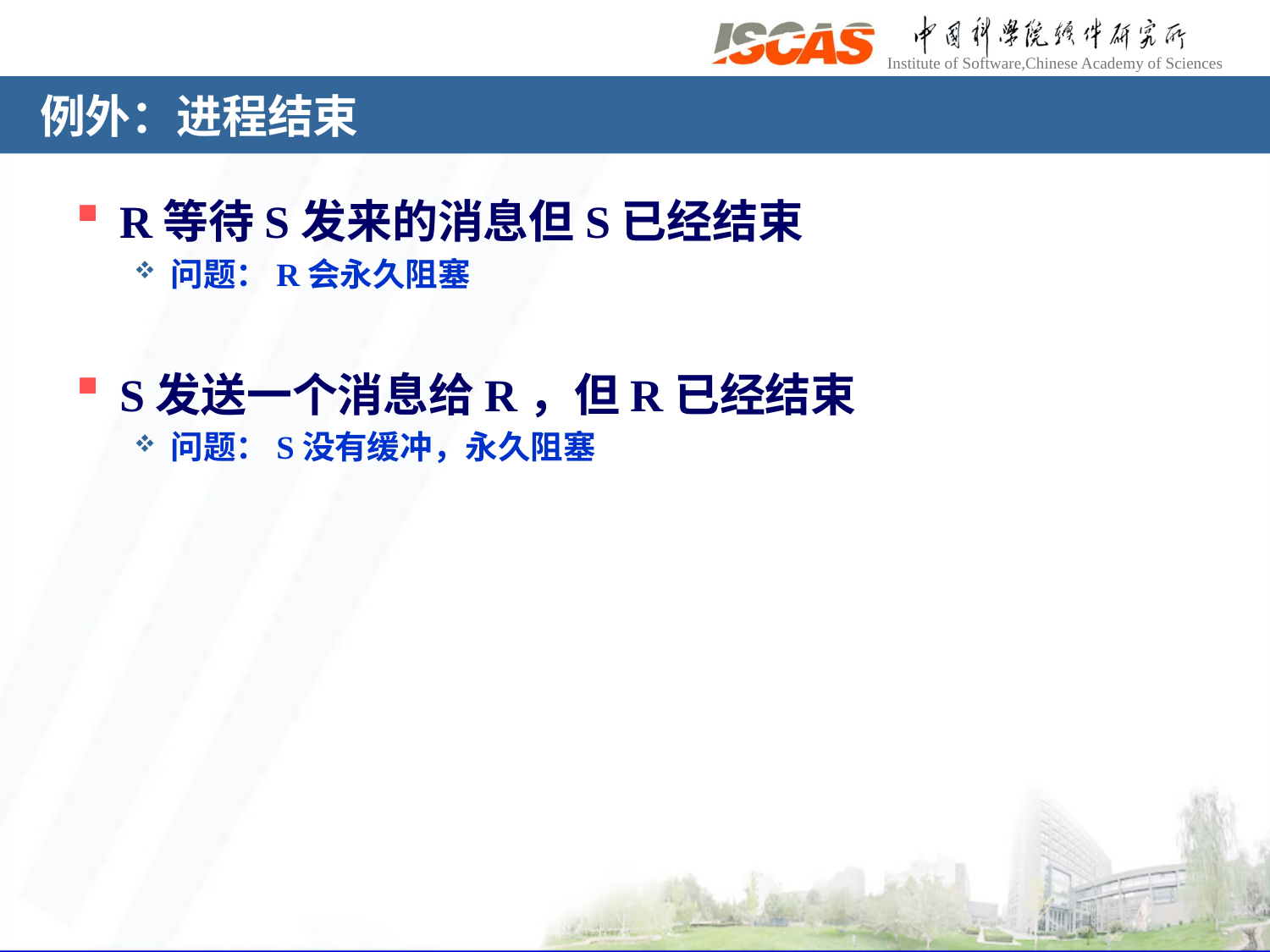

# 例外：进程结束
R等待S发来的消息但S已经结束
问题：R会永久阻塞

S发送一个消息给R，但R已经结束
问题：S没有缓冲，永久阻塞